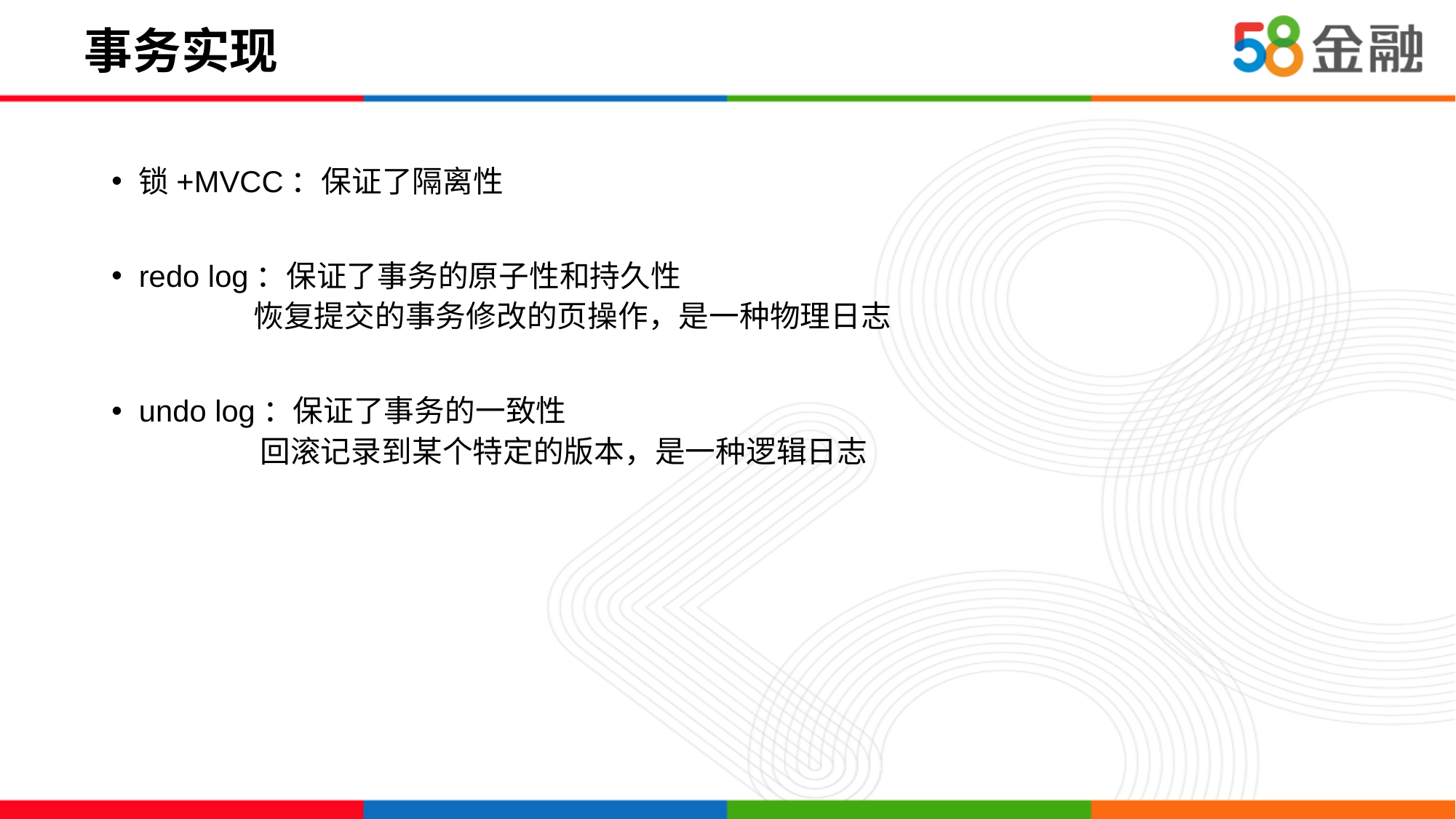

# 事务实现

锁+MVCC：保证了隔离性

redo log：保证了事务的原子性和持久性
                    恢复提交的事务修改的页操作，是一种物理日志

undo log：保证了事务的一致性
                     回滚记录到某个特定的版本，是一种逻辑日志